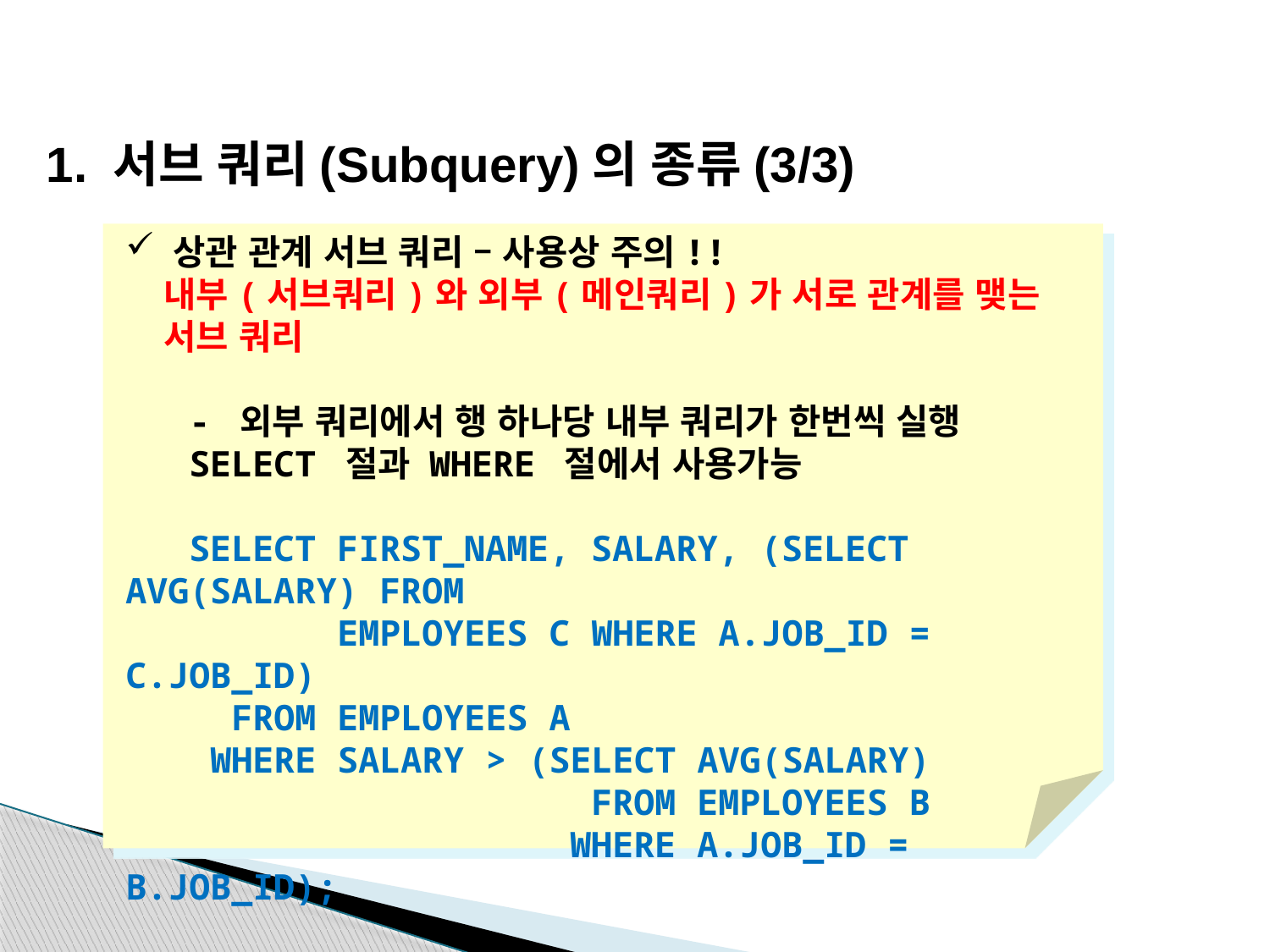

1. 서브 쿼리(Subquery)의 종류(3/3)
상관 관계 서브 쿼리 – 사용상 주의!!
   내부(서브쿼리)와 외부(메인쿼리)가 서로 관계를 맺는
   서브 쿼리

   - 외부 쿼리에서 행 하나당 내부 쿼리가 한번씩 실행
   SELECT 절과 WHERE 절에서 사용가능

   SELECT FIRST_NAME, SALARY, (SELECT AVG(SALARY) FROM
          EMPLOYEES C WHERE A.JOB_ID = C.JOB_ID)
     FROM EMPLOYEES A
    WHERE SALARY > (SELECT AVG(SALARY)
                      FROM EMPLOYEES B
                     WHERE A.JOB_ID = B.JOB_ID);